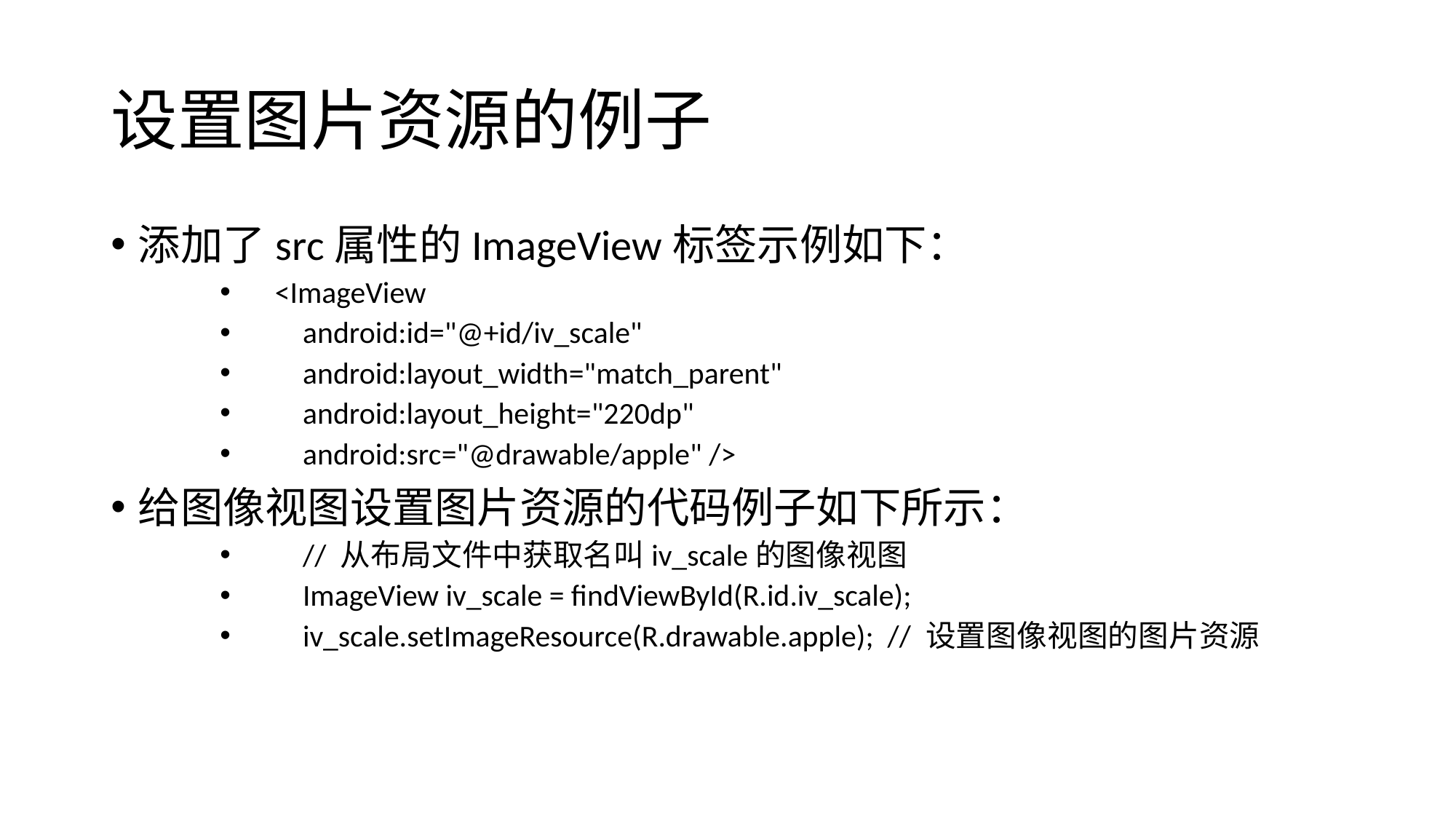

# 设置图片资源的例子
添加了src属性的ImageView标签示例如下：
    <ImageView
        android:id="@+id/iv_scale"
        android:layout_width="match_parent"
        android:layout_height="220dp"
        android:src="@drawable/apple" />
给图像视图设置图片资源的代码例子如下所示：
        // 从布局文件中获取名叫iv_scale的图像视图
        ImageView iv_scale = findViewById(R.id.iv_scale);
        iv_scale.setImageResource(R.drawable.apple);  // 设置图像视图的图片资源